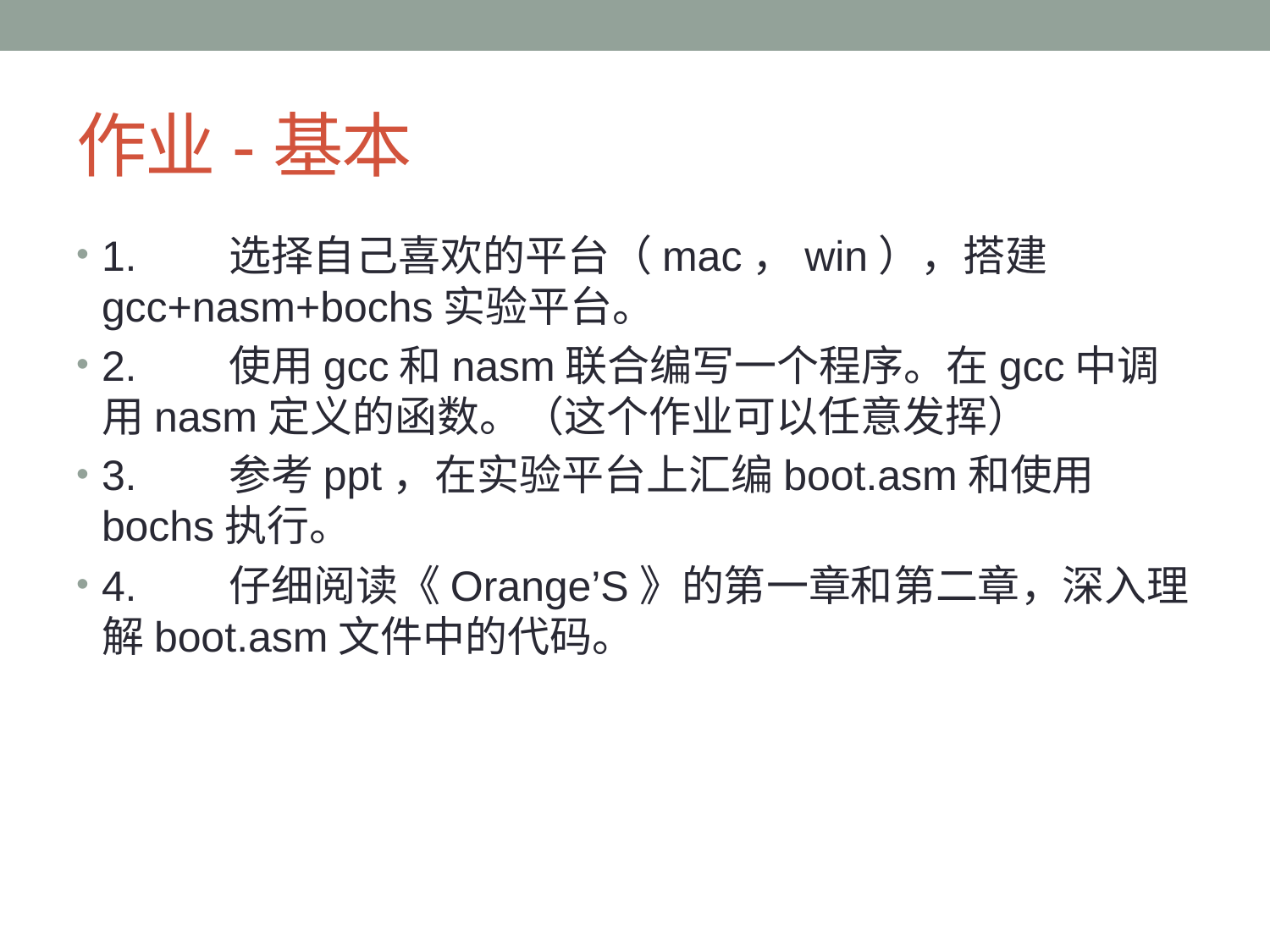

# 作业-基本
1.	选择自己喜欢的平台（mac，win），搭建gcc+nasm+bochs实验平台。
2.	使用gcc和nasm联合编写一个程序。在gcc中调用nasm定义的函数。（这个作业可以任意发挥）
3.	参考ppt，在实验平台上汇编boot.asm和使用bochs执行。
4.	仔细阅读《Orange’S》的第一章和第二章，深入理解boot.asm文件中的代码。